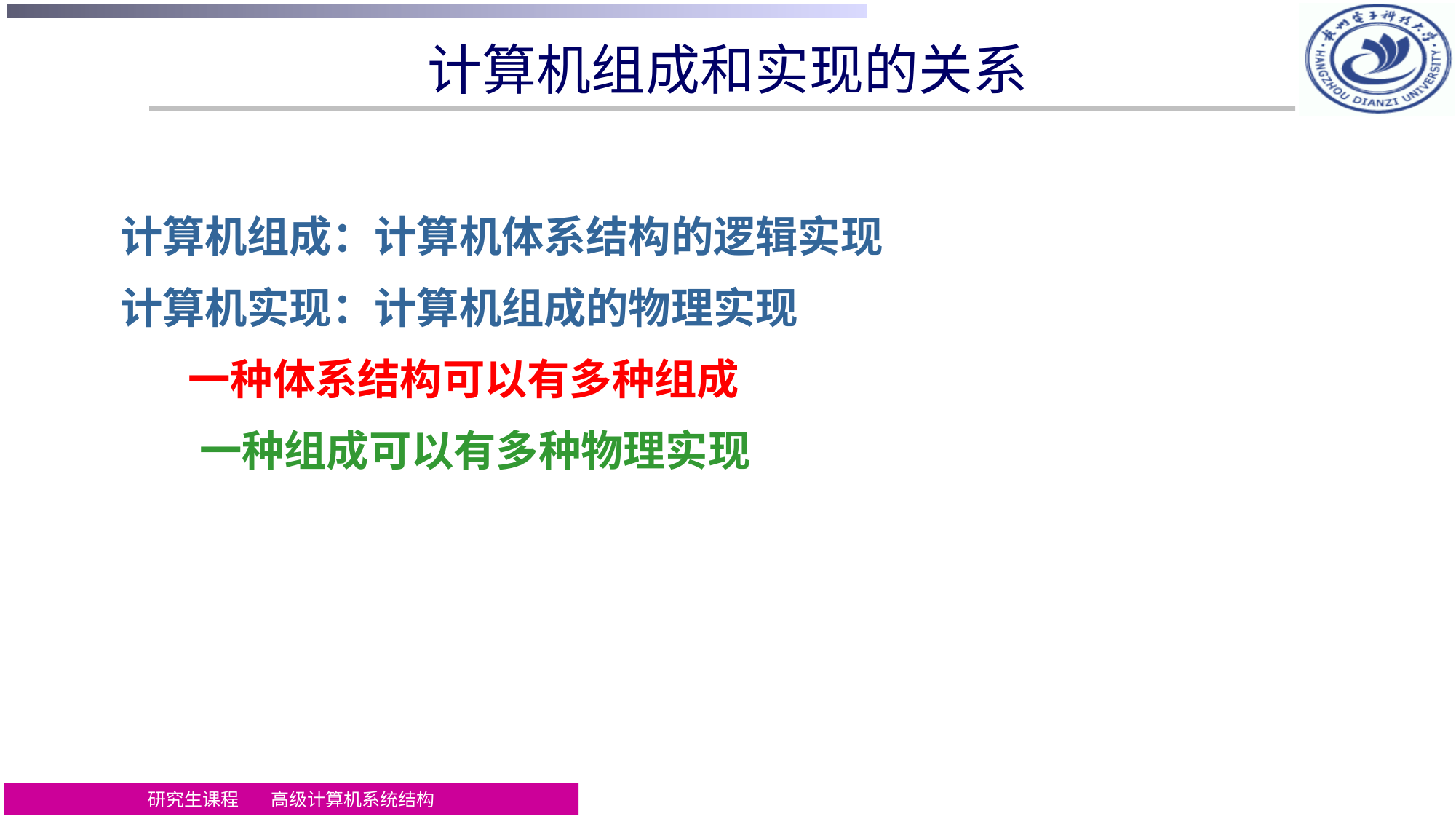

# 计算机组成和实现的关系
计算机组成：计算机体系结构的逻辑实现
计算机实现：计算机组成的物理实现
      一种体系结构可以有多种组成
    一种组成可以有多种物理实现